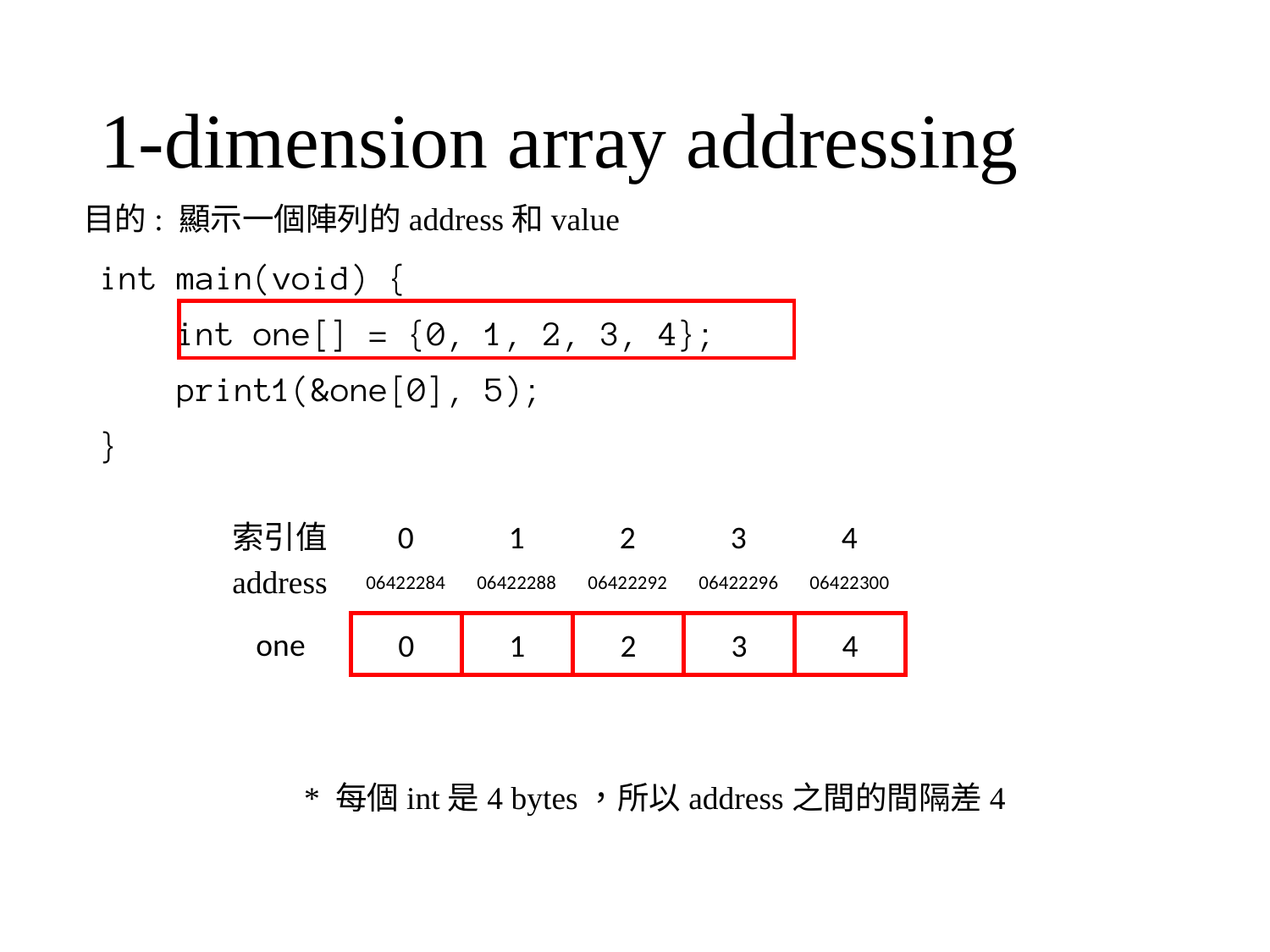

# 1-dimension array addressing
目的: 顯示一個陣列的address和value
int main(void) {
    int one[] = {0, 1, 2, 3, 4};
    print1(&one[0], 5);
}

0
1
2
3
4
索引值
06422284
06422288
06422292
06422296
06422300
address
0
1
2
3
4
one
* 每個int是4 bytes，所以address之間的間隔差4